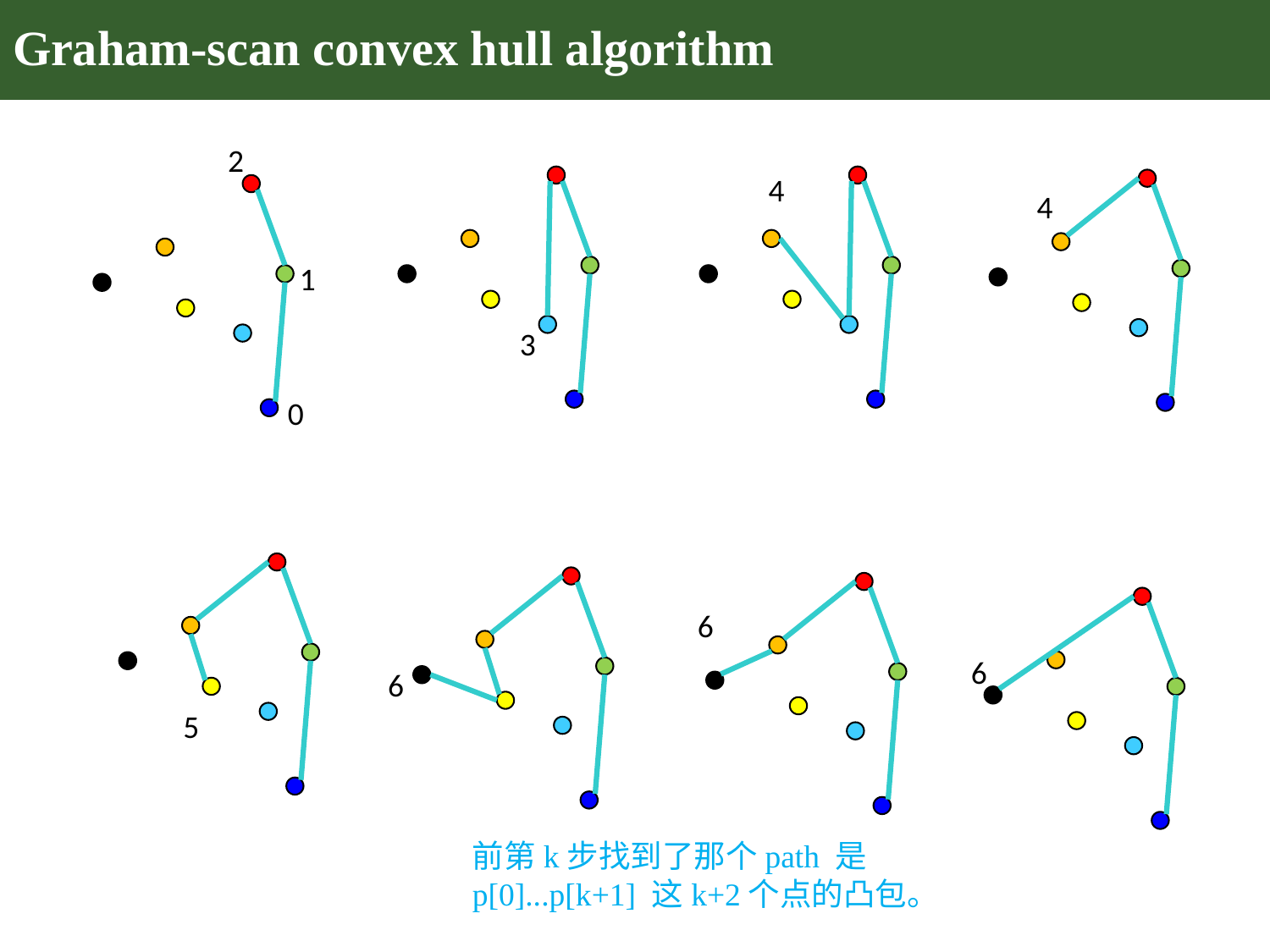

# Graham-scan convex hull algorithm
2
4

4

1

3

0

6

6

6

5

前第k步找到了那个path 是    p[0]...p[k+1] 这k+2个点的凸包。